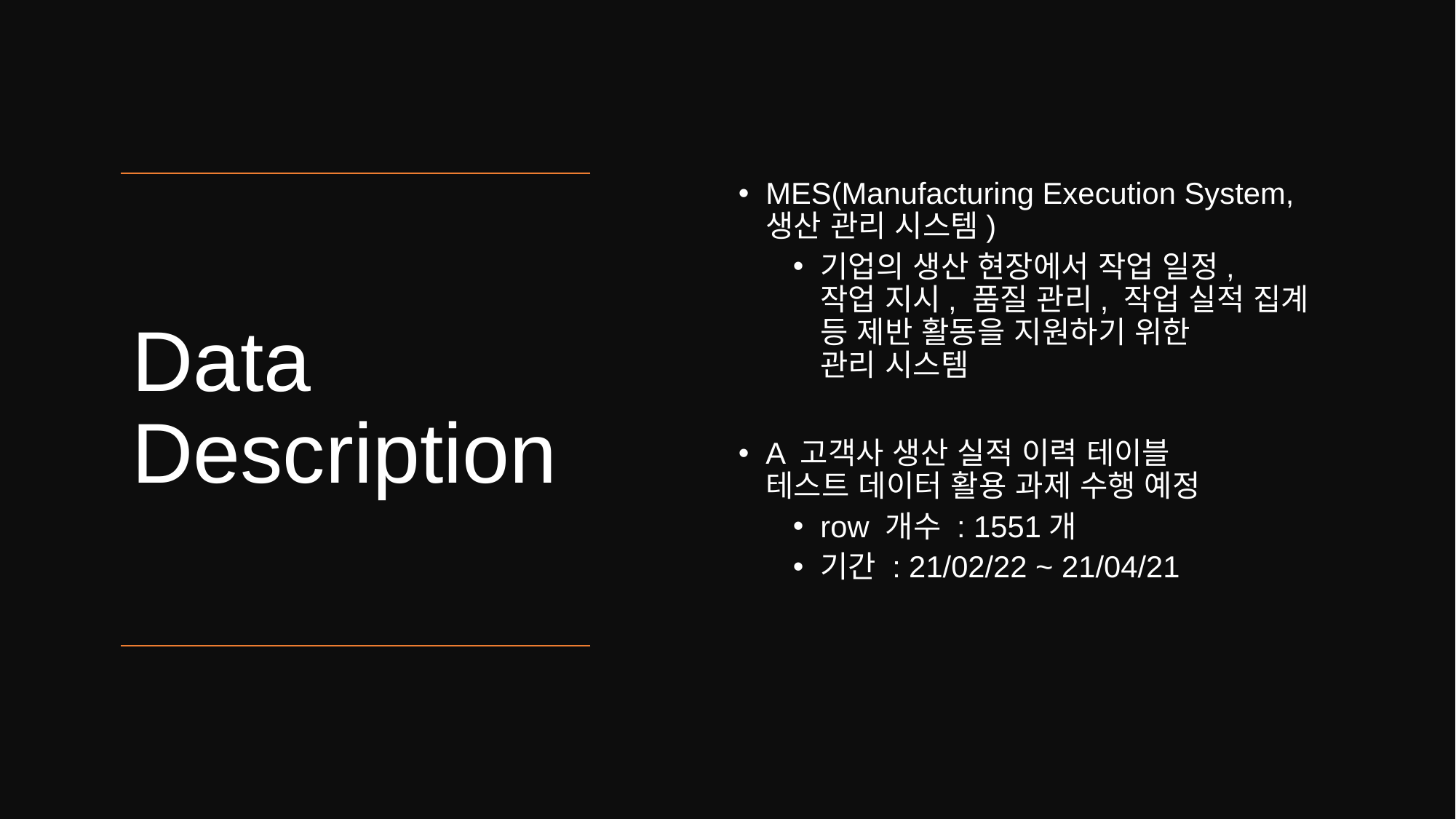

MES(Manufacturing Execution System, 생산 관리 시스템)
기업의 생산 현장에서 작업 일정,
작업 지시, 품질 관리, 작업 실적 집계 등 제반 활동을 지원하기 위한
관리 시스템

A 고객사 생산 실적 이력 테이블
테스트 데이터 활용 과제 수행 예정
row 개수 : 1551개
기간 : 21/02/22 ~ 21/04/21

# Data Description